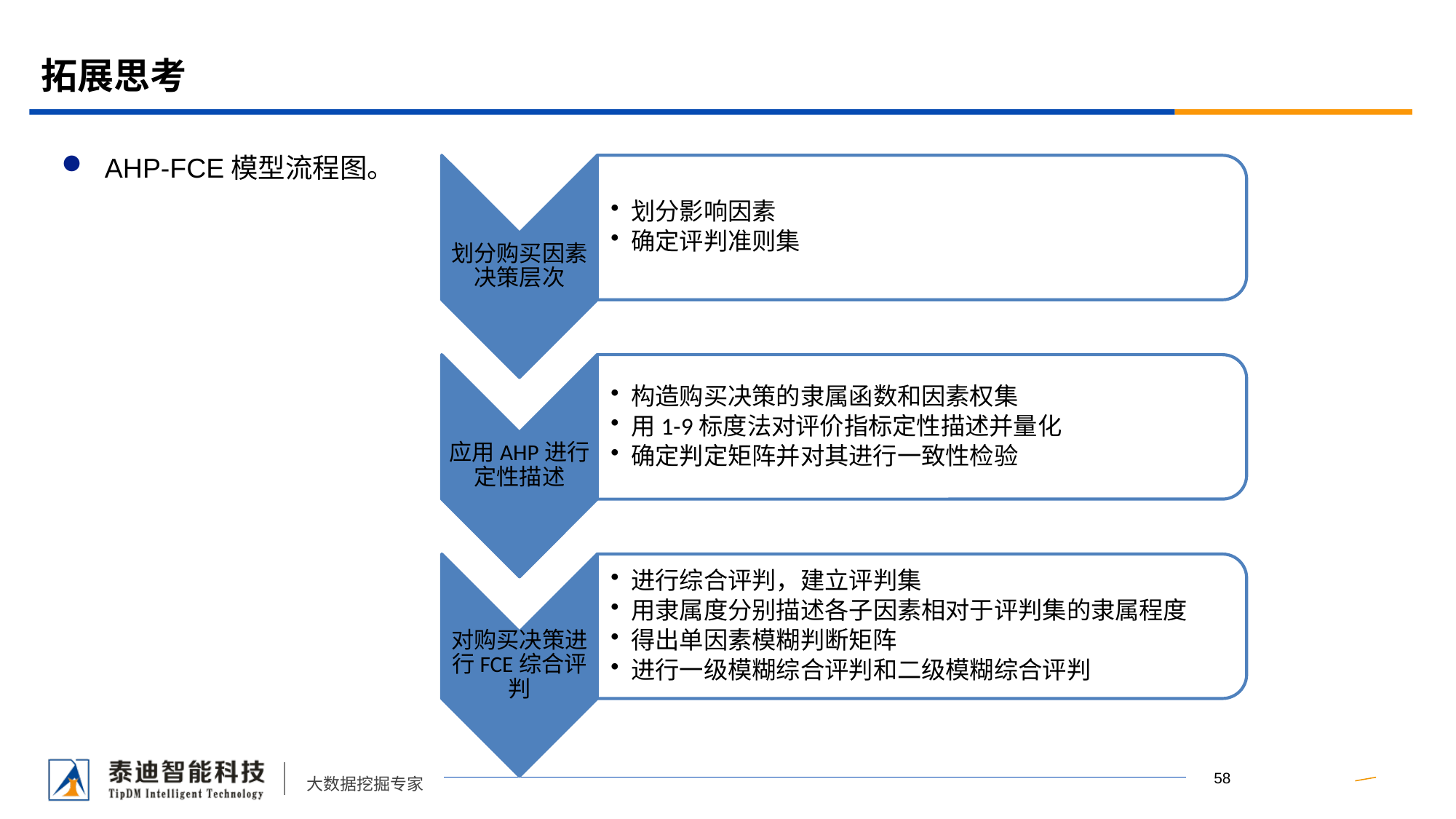

# 拓展思考
AHP-FCE模型流程图。

划分购买因素决策层次
划分影响因素
确定评判准则集
应用AHP进行定性描述
构造购买决策的隶属函数和因素权集
用1-9标度法对评价指标定性描述并量化
确定判定矩阵并对其进行一致性检验
对购买决策进行FCE综合评判
进行综合评判，建立评判集
用隶属度分别描述各子因素相对于评判集的隶属程度
得出单因素模糊判断矩阵
进行一级模糊综合评判和二级模糊综合评判